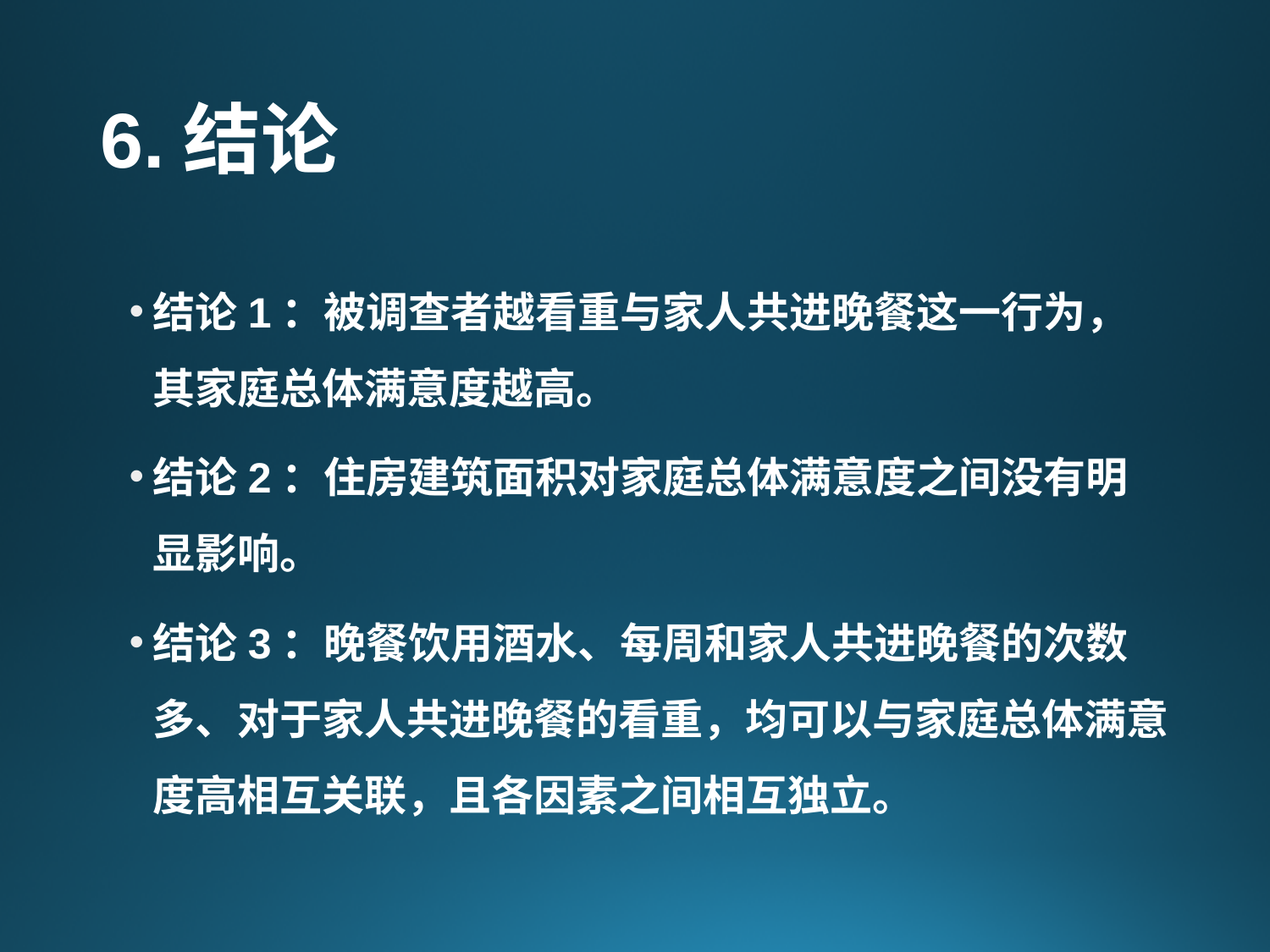

# 6.结论
结论1：被调查者越看重与家人共进晚餐这一行为，其家庭总体满意度越高。
结论2：住房建筑面积对家庭总体满意度之间没有明显影响。
结论3：晚餐饮用酒水、每周和家人共进晚餐的次数多、对于家人共进晚餐的看重，均可以与家庭总体满意度高相互关联，且各因素之间相互独立。